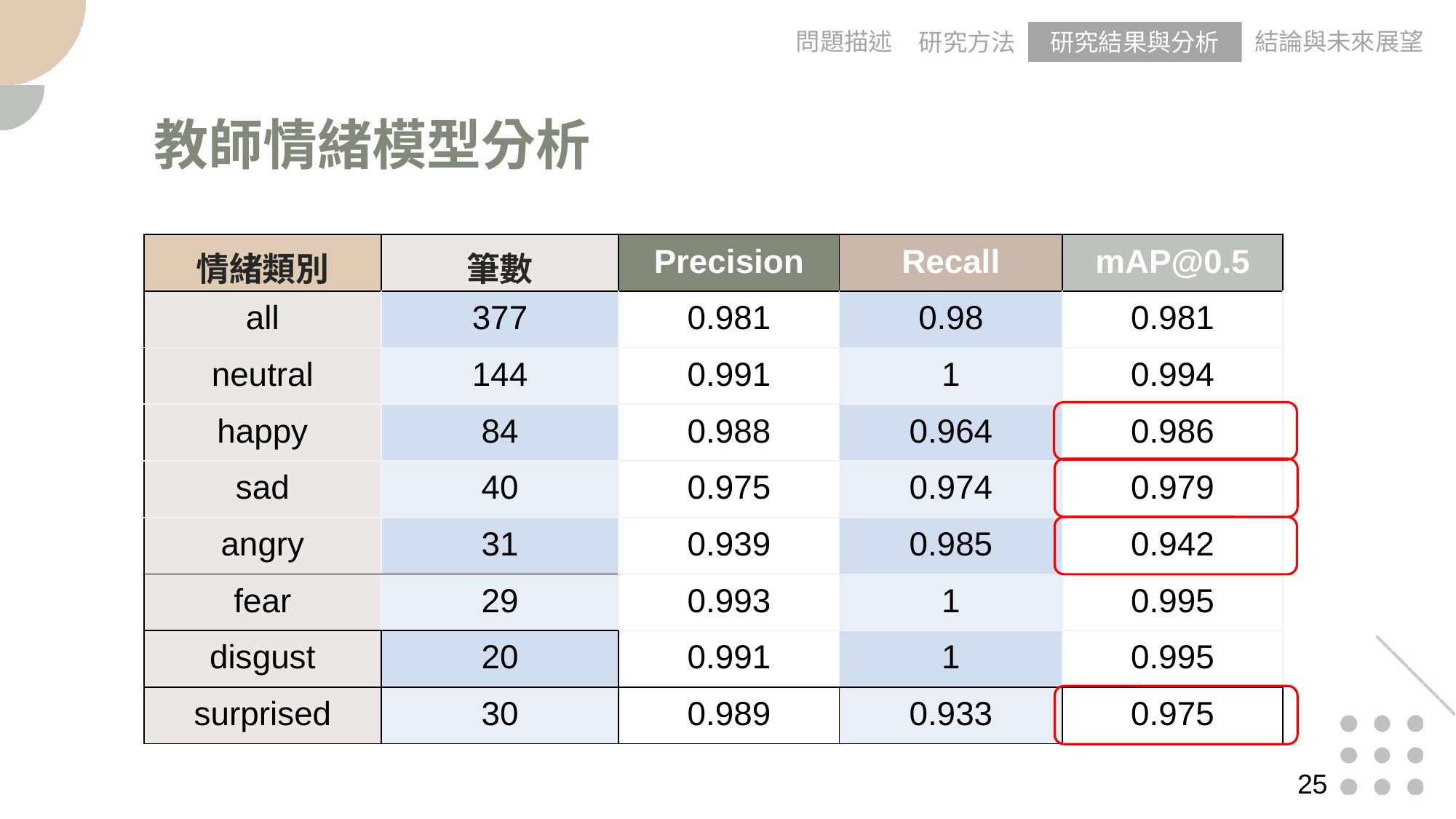

問題描述
結論與未來展望
研究方法
研究結果與分析
教師情緒模型分析
| 情緒類別 | 筆數 | Precision | Recall | mAP@0.5 |
| --- | --- | --- | --- | --- |
| all | 377 | 0.981 | 0.98 | 0.981 |
| neutral | 144 | 0.991 | 1 | 0.994 |
| happy | 84 | 0.988 | 0.964 | 0.986 |
| sad | 40 | 0.975 | 0.974 | 0.979 |
| angry | 31 | 0.939 | 0.985 | 0.942 |
| fear | 29 | 0.993 | 1 | 0.995 |
| disgust | 20 | 0.991 | 1 | 0.995 |
| surprised | 30 | 0.989 | 0.933 | 0.975 |

		25